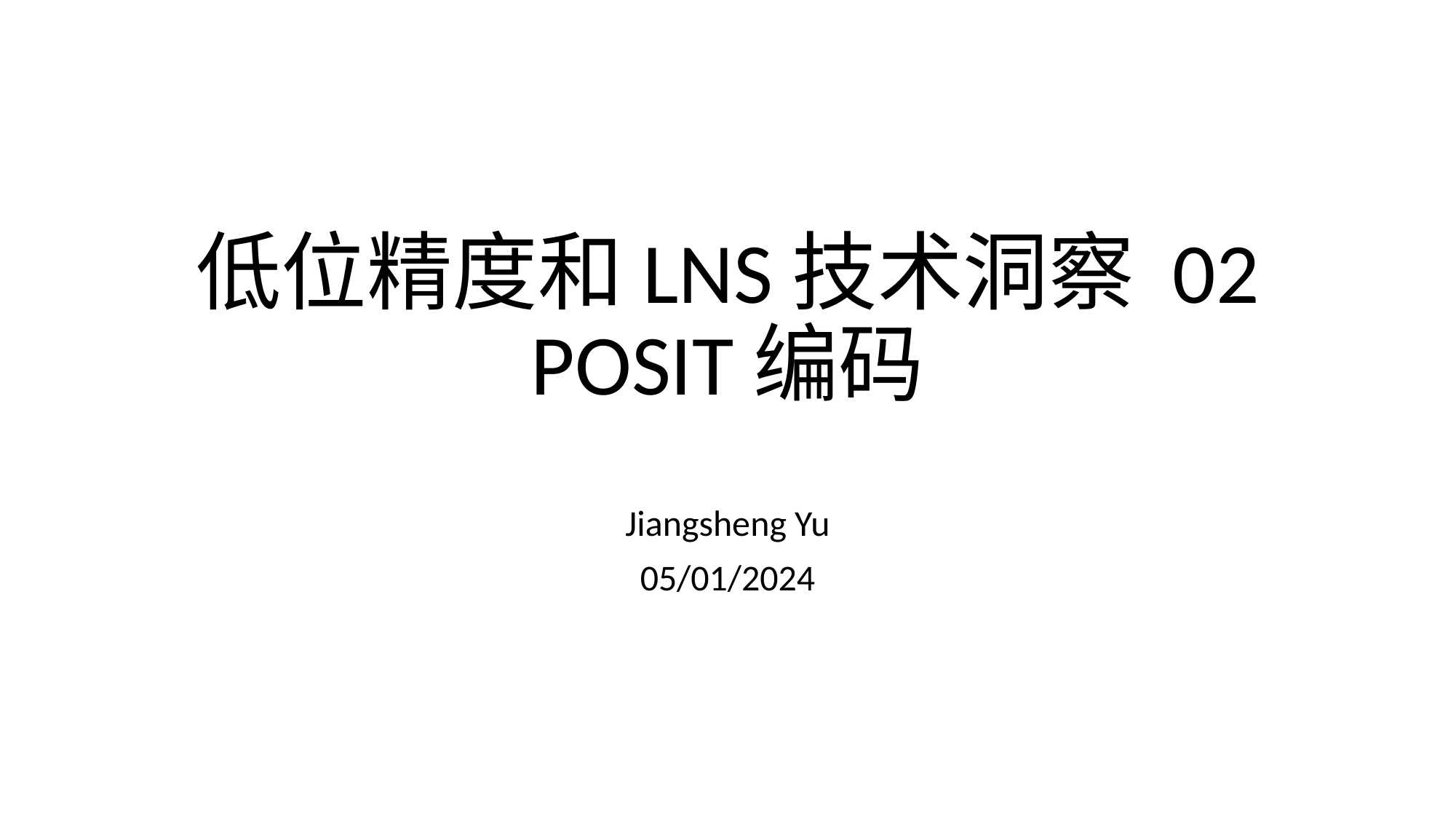

# 低位精度和LNS技术洞察 02 POSIT编码
Jiangsheng Yu
05/01/2024